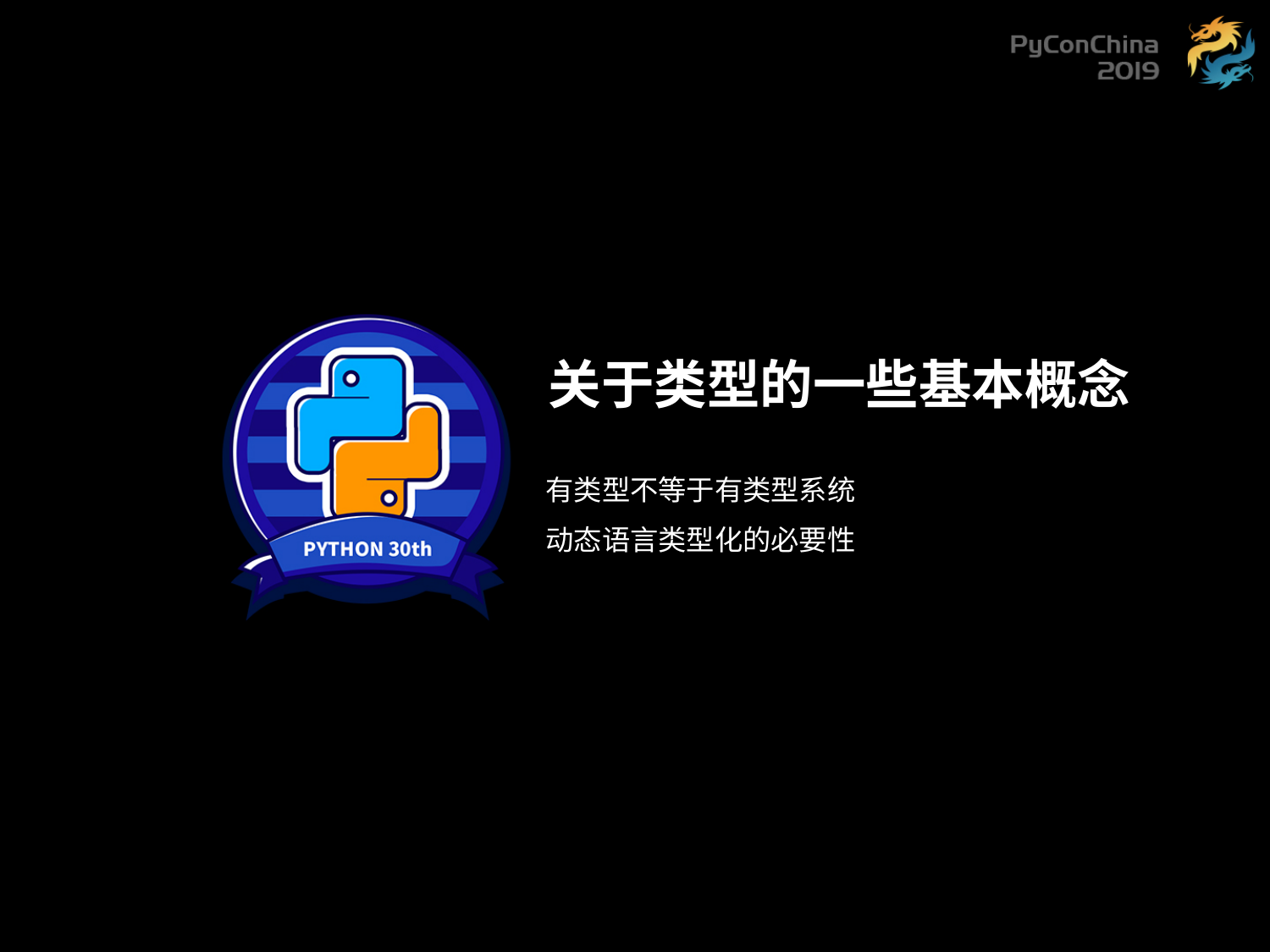

关于类型的一些基本概念
有类型不等于有类型系统
动态语言类型化的必要性